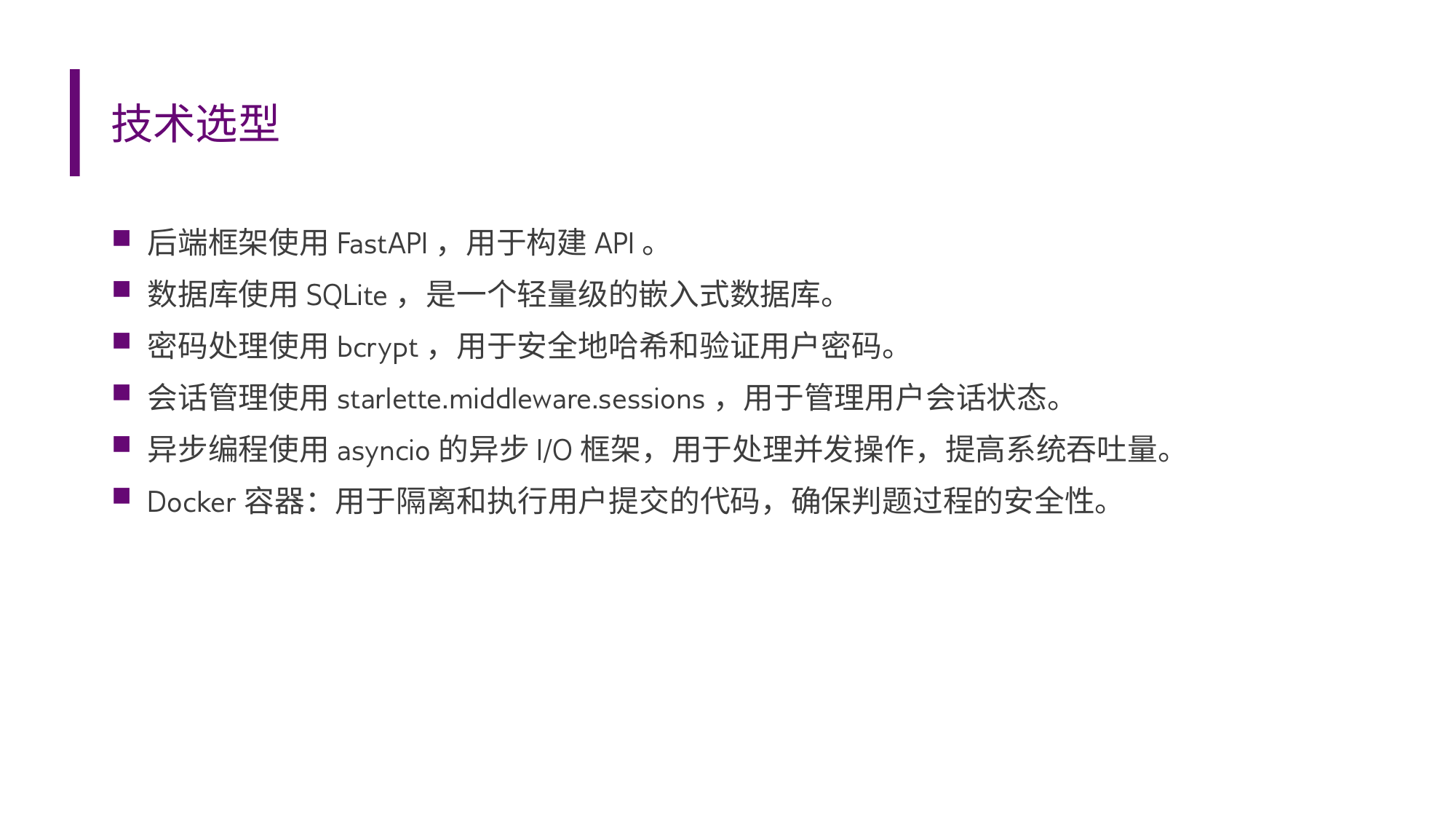

# 技术选型
后端框架使用FastAPI，用于构建API。
数据库使用SQLite，是一个轻量级的嵌入式数据库。
密码处理使用bcrypt，用于安全地哈希和验证用户密码。
会话管理使用starlette.middleware.sessions，用于管理用户会话状态。
异步编程使用asyncio的异步I/O框架，用于处理并发操作，提高系统吞吐量。
Docker容器：用于隔离和执行用户提交的代码，确保判题过程的安全性。